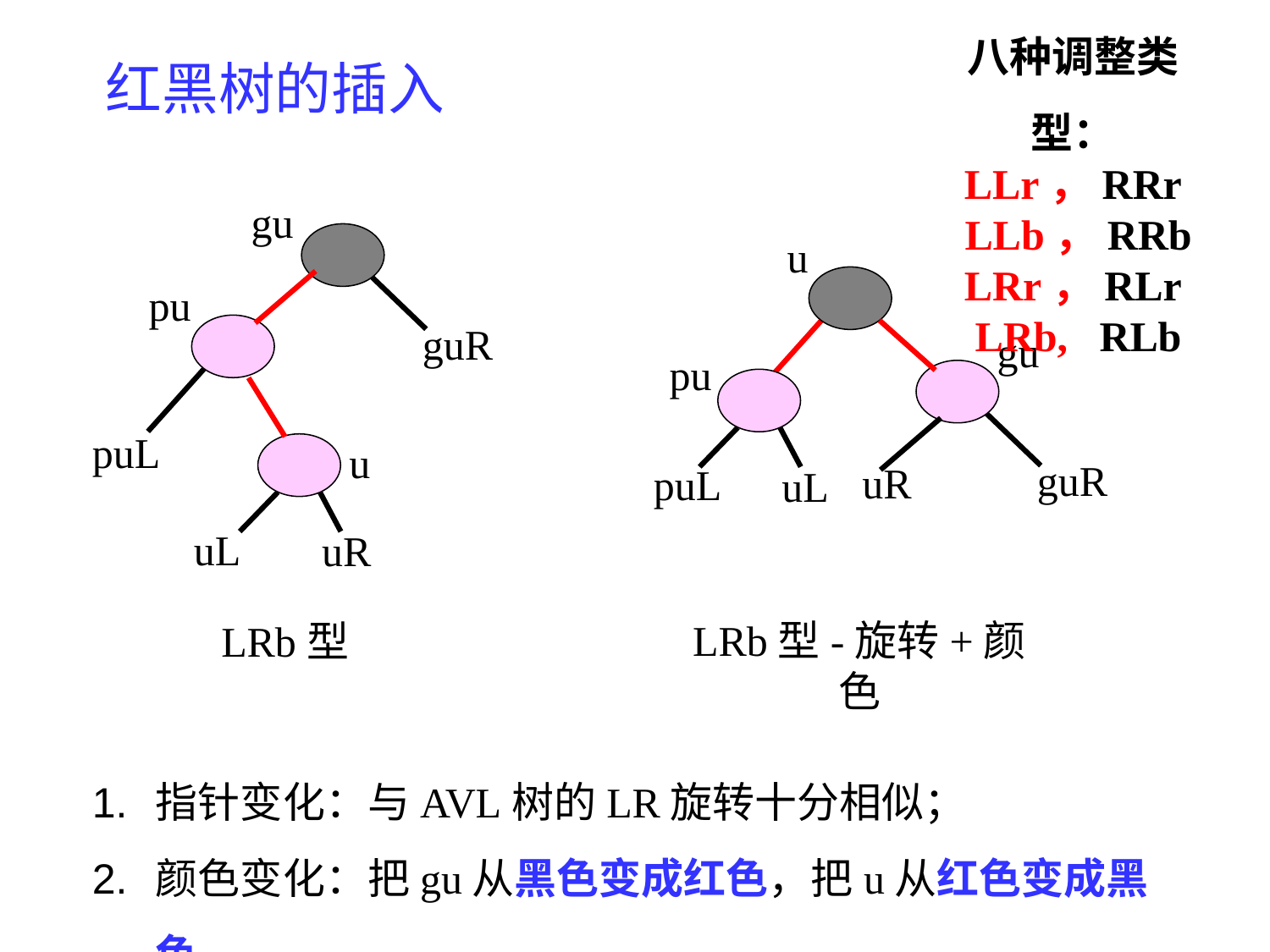

八种调整类型：
LLr，RRr
 LLb，RRb
LRr，RLr
 LRb,   RLb
红黑树的插入
gu

pu

guR
puL

u
uL
uR
  u

gu
pu

guR
uR
puL
uL
LRb型-旋转+颜色
LRb型
指针变化：与AVL树的LR旋转十分相似；
颜色变化：把gu从黑色变成红色，把u从红色变成黑色。